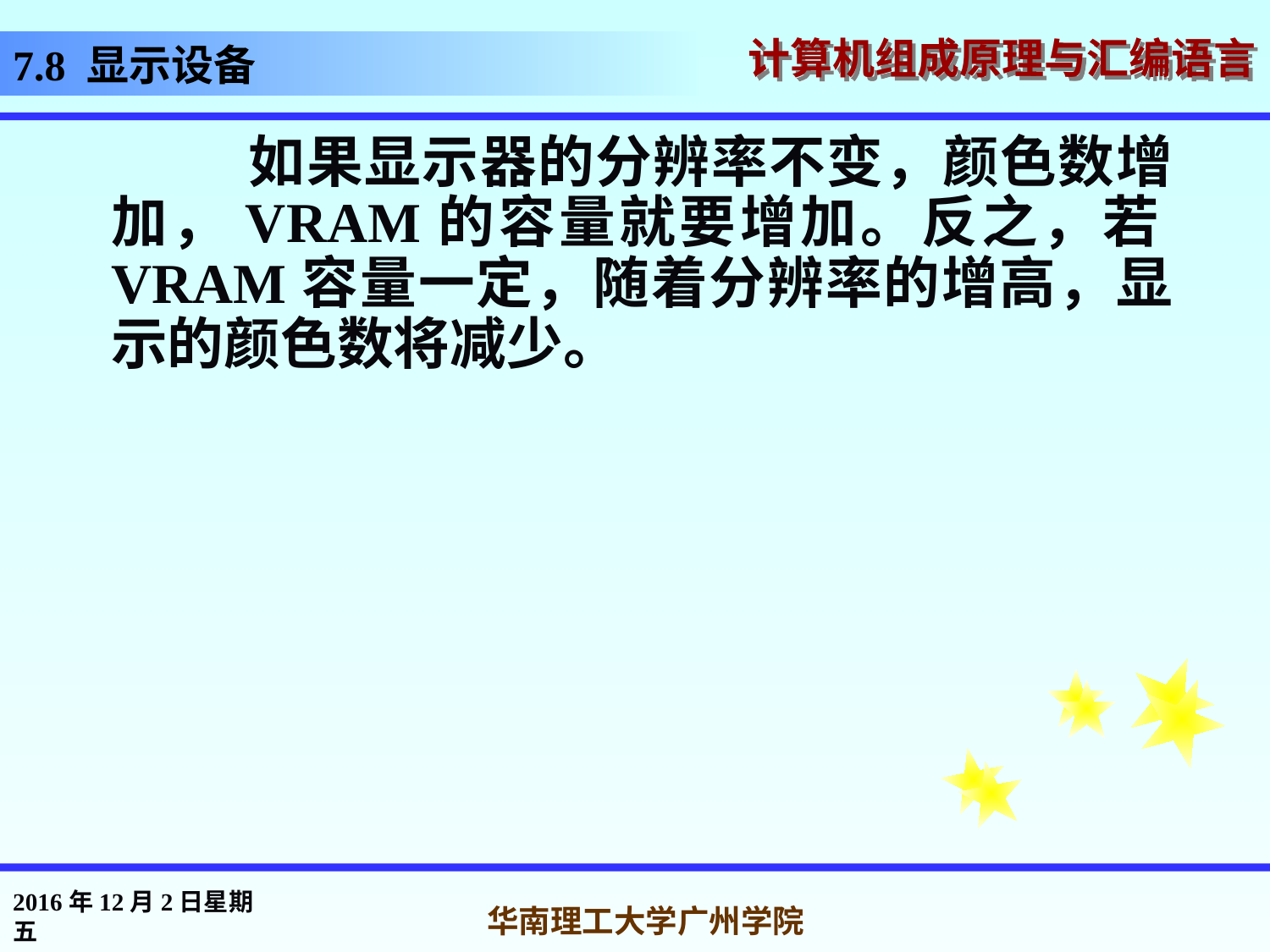

# 7.8 显示设备
            如果显示器的分辨率不变，颜色数增加，VRAM的容量就要增加。反之，若VRAM容量一定，随着分辨率的增高，显示的颜色数将减少。
2016年12月2日星期五
华南理工大学广州学院